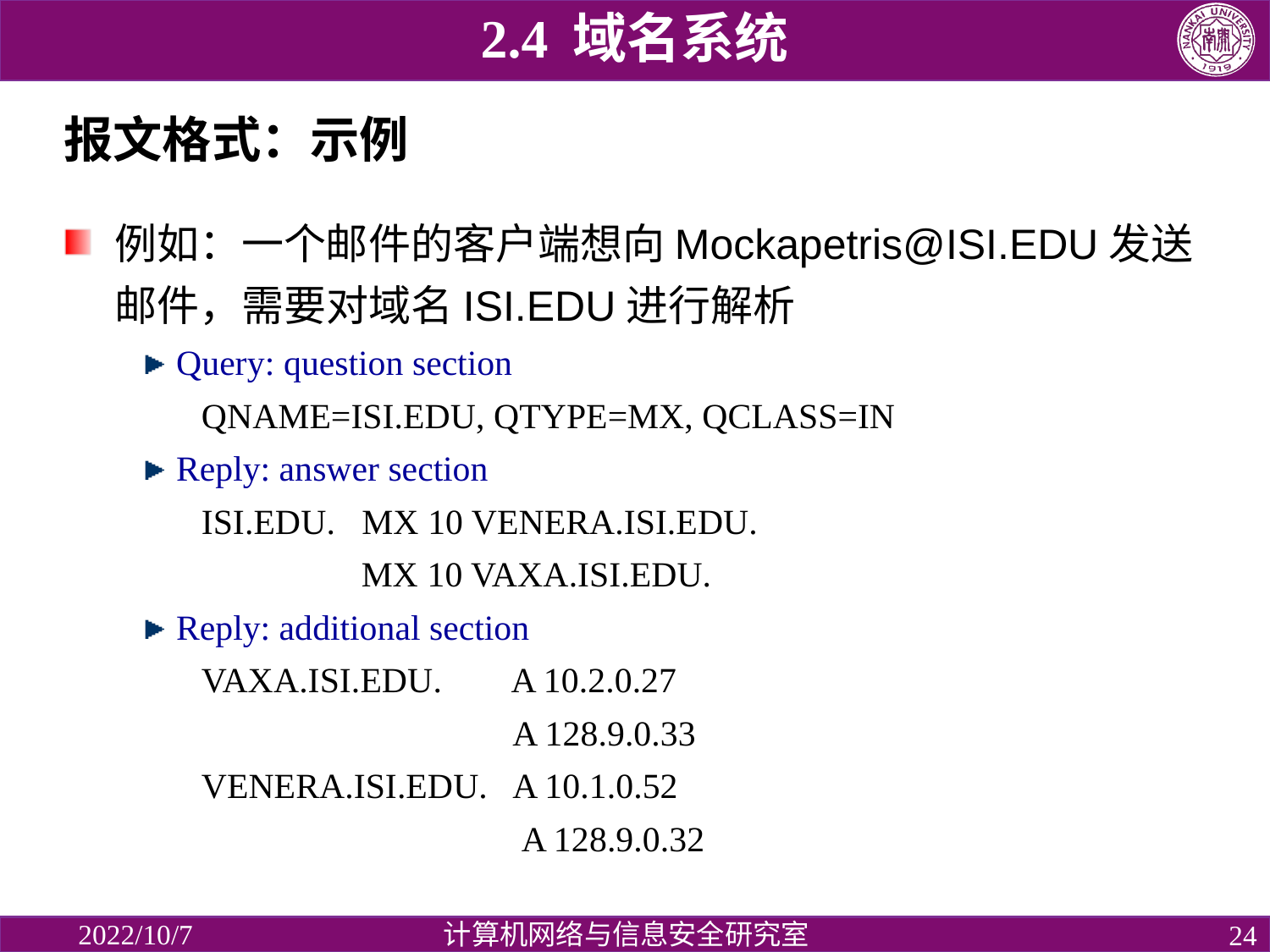

2.4 域名系统
# 报文格式：示例
例如：一个邮件的客户端想向Mockapetris@ISI.EDU发送邮件，需要对域名ISI.EDU进行解析
Query: question section
       QNAME=ISI.EDU, QTYPE=MX, QCLASS=IN
Reply: answer section
       ISI.EDU.   MX 10 VENERA.ISI.EDU.
                         MX 10 VAXA.ISI.EDU.
Reply: additional section
       VAXA.ISI.EDU.        A 10.2.0.27
                                          A 128.9.0.33
       VENERA.ISI.EDU.   A 10.1.0.52
                                           A 128.9.0.32